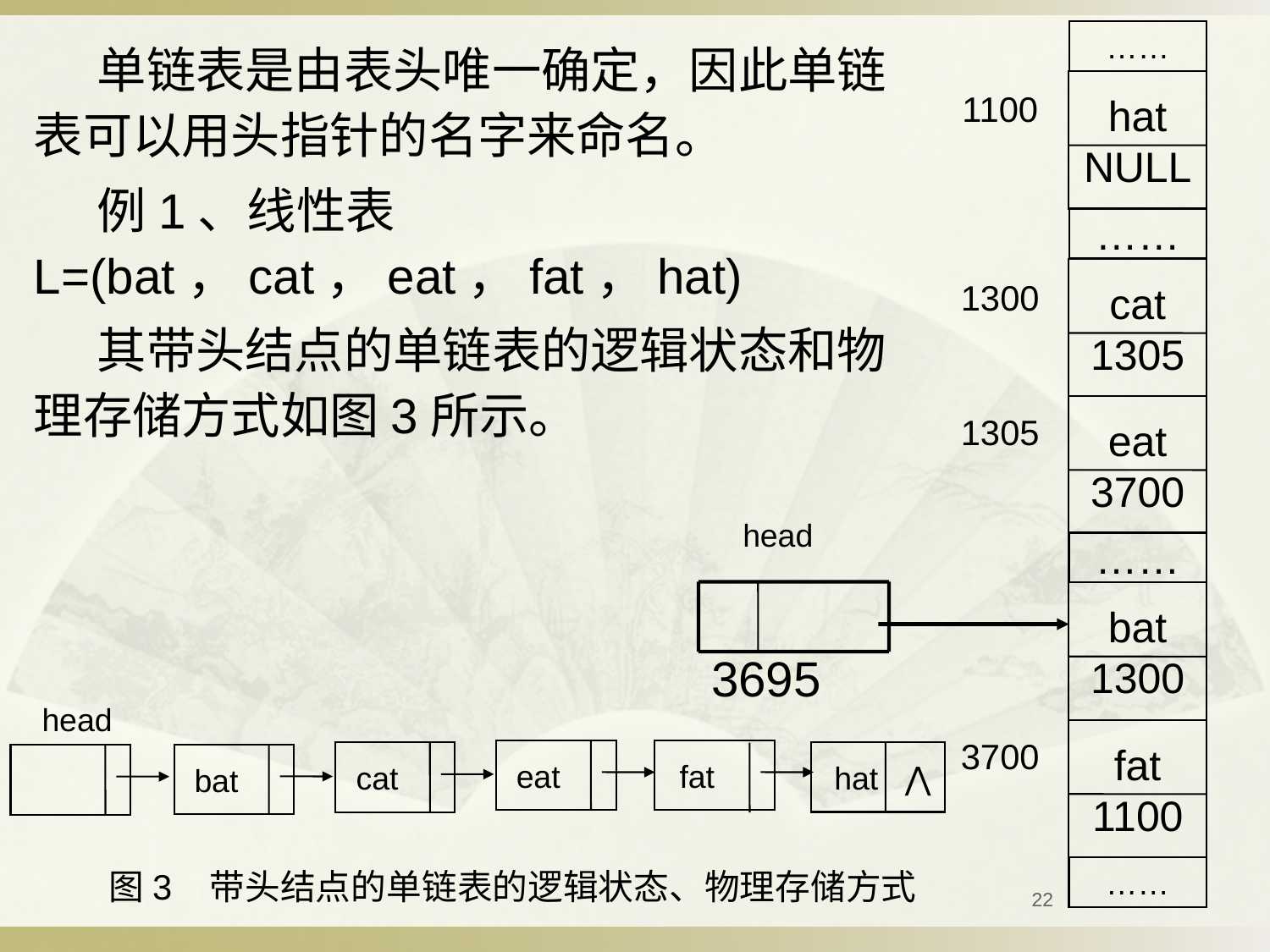

……
hat
NULL

……
cat
1305

eat
3700

……
bat
1300

fat
1100

……
1100
1300
1305
head
     3695

3700
head

eat

fat

 hat   ⋀

cat

bat

图3   带头结点的单链表的逻辑状态、物理存储方式
单链表是由表头唯一确定，因此单链表可以用头指针的名字来命名。
例1、线性表L=(bat，cat，eat，fat，hat)
其带头结点的单链表的逻辑状态和物理存储方式如图3所示。
22